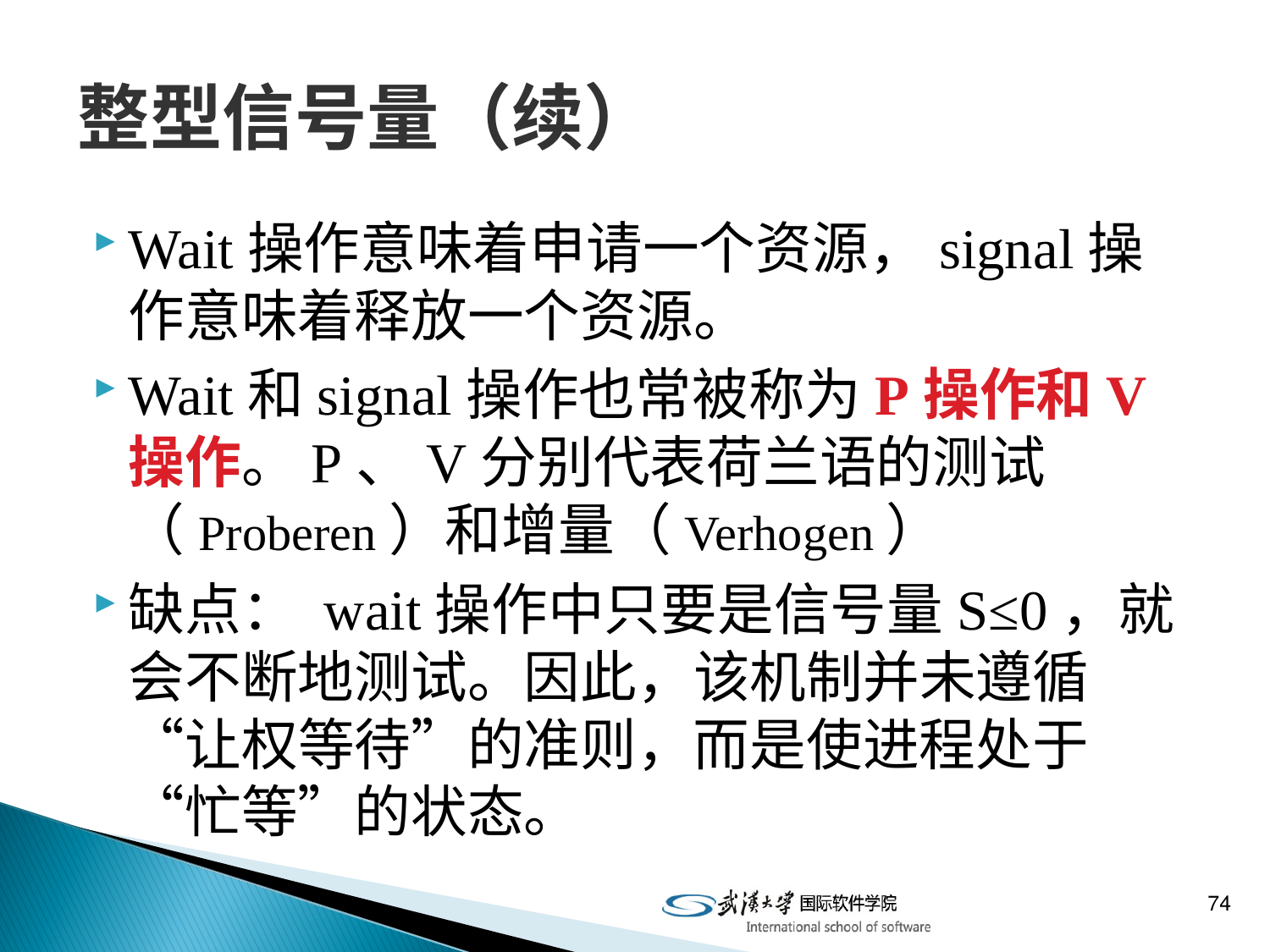

# 整型信号量（续）
Wait操作意味着申请一个资源，signal操作意味着释放一个资源。
Wait和signal操作也常被称为P操作和V操作。P、V分别代表荷兰语的测试（Proberen）和增量（Verhogen）
缺点： wait操作中只要是信号量S≤0，就会不断地测试。因此，该机制并未遵循“让权等待”的准则，而是使进程处于“忙等”的状态。